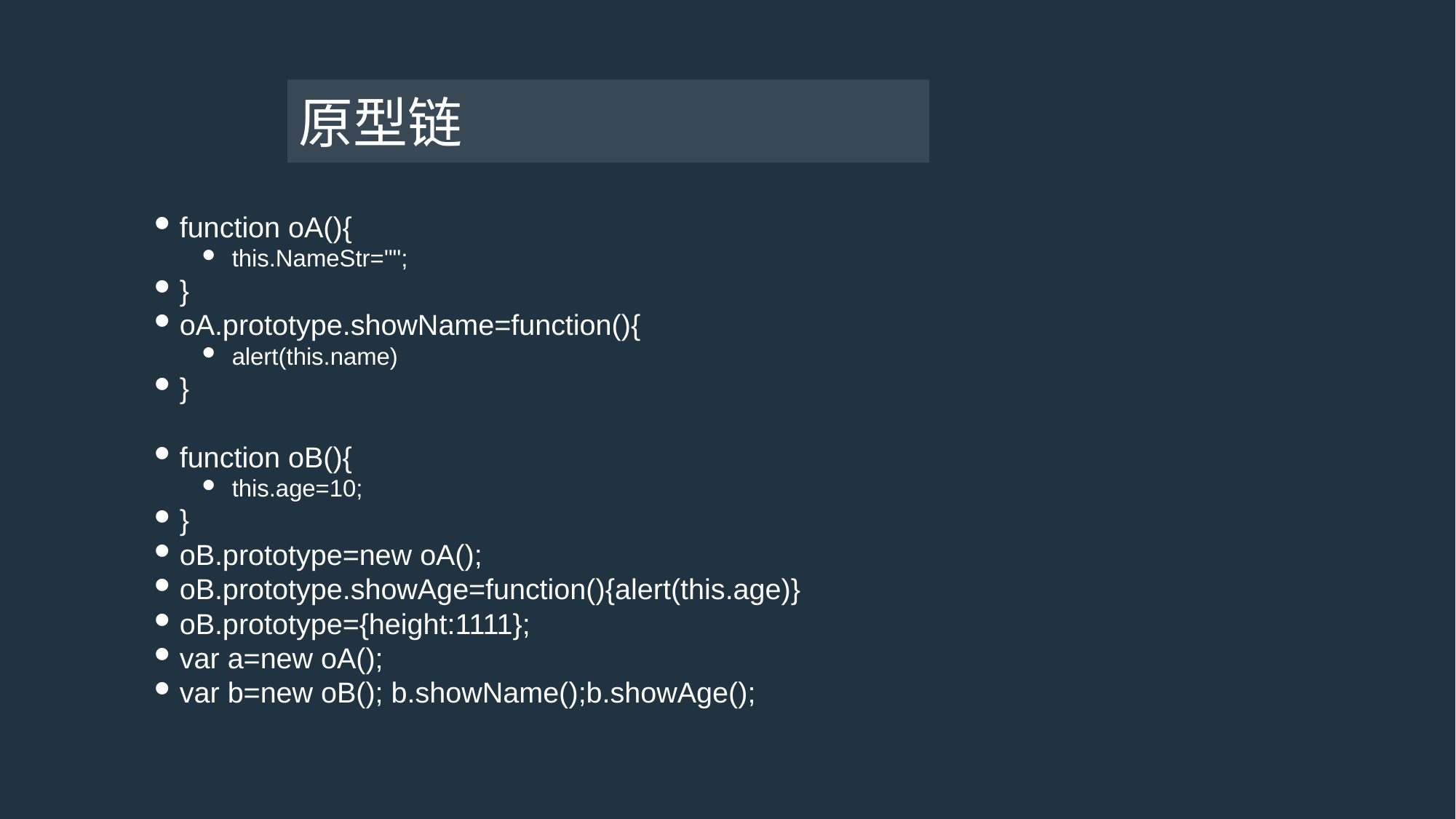

# 原型链
function oA(){
this.NameStr="";
}
oA.prototype.showName=function(){
alert(this.name)
}

function oB(){
this.age=10;
}
oB.prototype=new oA();
oB.prototype.showAge=function(){alert(this.age)}
oB.prototype={height:1111};
var a=new oA();
var b=new oB(); b.showName();b.showAge();